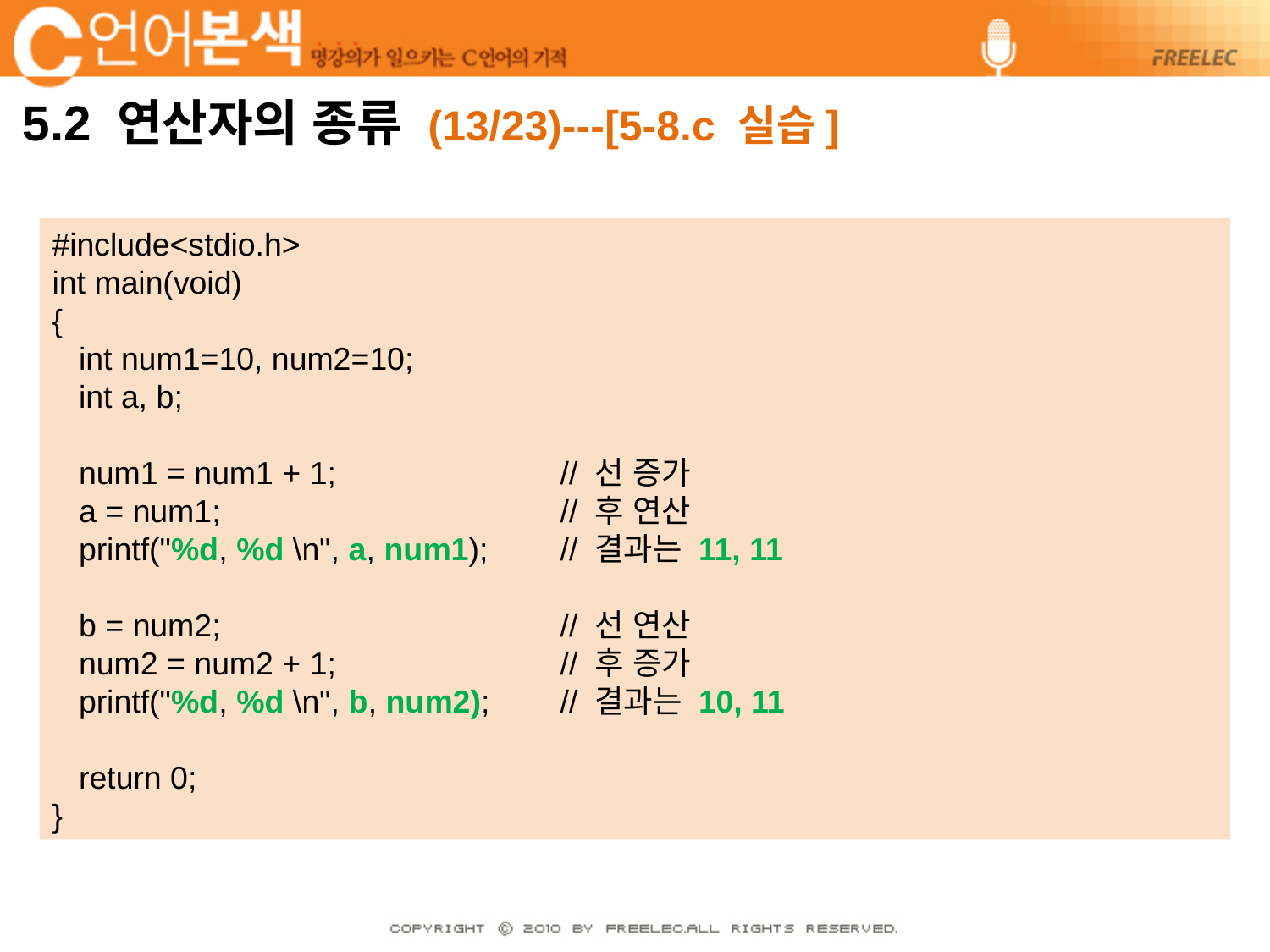

# 5.2 연산자의 종류 (13/23)---[5-8.c 실습]
#include<stdio.h>
int main(void)
{
   int num1=10, num2=10;
   int a, b;

   num1 = num1 + 1;		// 선 증가
   a = num1;			// 후 연산
   printf("%d, %d \n", a, num1);	// 결과는 11, 11

   b = num2;			// 선 연산
   num2 = num2 + 1;		// 후 증가
   printf("%d, %d \n", b, num2);	// 결과는 10, 11

   return 0;
}